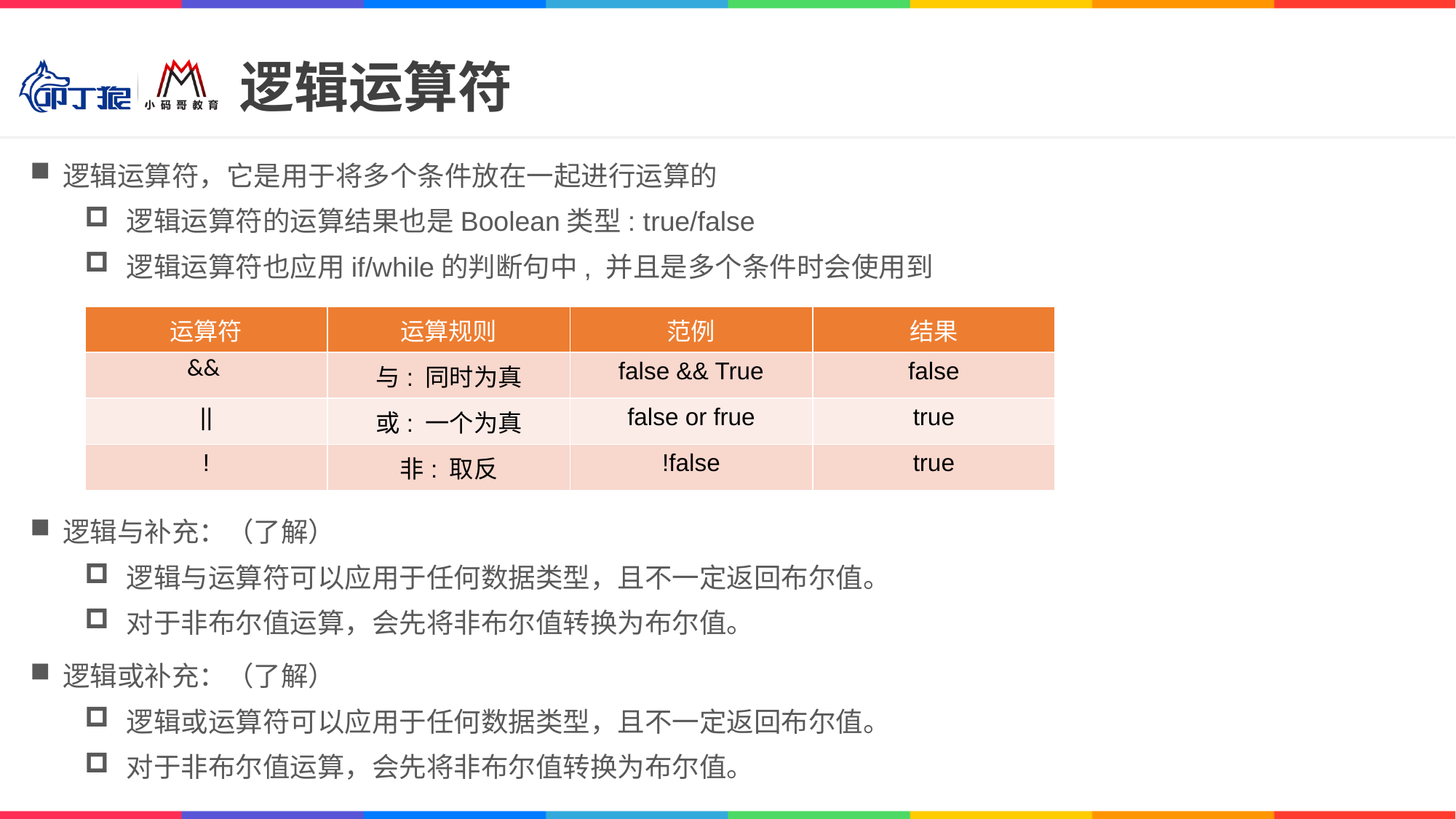

# 逻辑运算符
逻辑运算符，它是用于将多个条件放在一起进行运算的
逻辑运算符的运算结果也是Boolean类型: true/false
逻辑运算符也应用if/while的判断句中, 并且是多个条件时会使用到

逻辑与补充：（了解）
逻辑与运算符可以应用于任何数据类型，且不一定返回布尔值。
对于非布尔值运算，会先将非布尔值转换为布尔值。
逻辑或补充：（了解）
逻辑或运算符可以应用于任何数据类型，且不一定返回布尔值。
对于非布尔值运算，会先将非布尔值转换为布尔值。

| 运算符 | 运算规则 | 范例 | 结果 |
| --- | --- | --- | --- |
| && | 与: 同时为真 | false && True | false |
| || | 或: 一个为真 | false or frue | true |
| ! | 非: 取反 | !false | true |